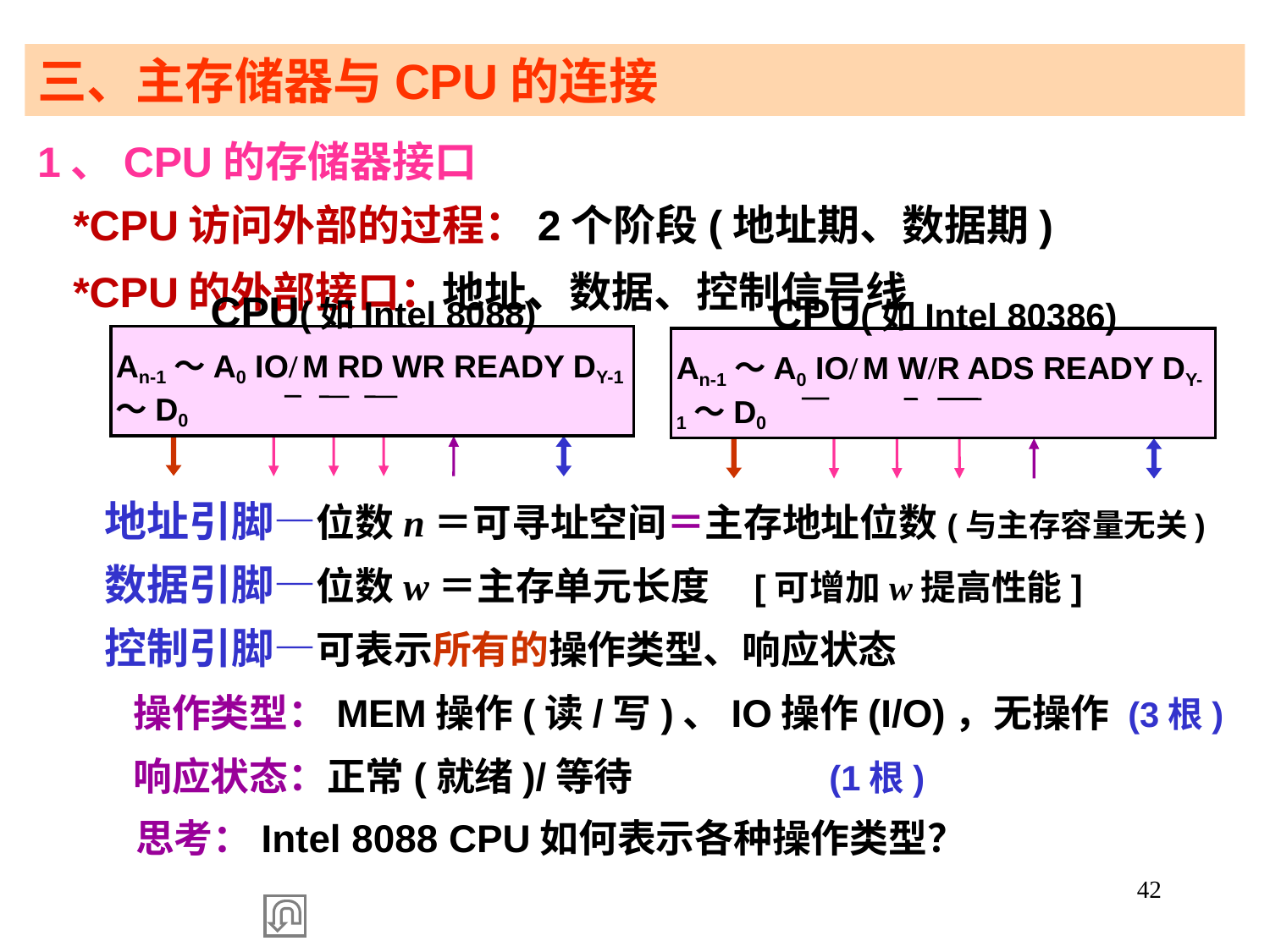

三、主存储器与CPU的连接
1、CPU的存储器接口
   *CPU访问外部的过程：2个阶段(地址期、数据期)
   *CPU的外部接口：地址、数据、控制信号线
CPU(如Intel 8088)
An-1～A0 IO/ M RD WR READY DY-1～D0

CPU(如Intel 80386)
An-1～A0 IO/ M W/R ADS READY DY-1～D0

      地址引脚—位数n＝可寻址空间＝主存地址位数(与主存容量无关)
      数据引脚—位数w＝主存单元长度    [可增加w提高性能]
      控制引脚—可表示所有的操作类型、响应状态
         操作类型：MEM操作(读/写)、IO操作(I/O)，无操作 (3根)
         响应状态：正常(就绪)/等待                     (1根)
          思考：Intel 8088 CPU如何表示各种操作类型？
42